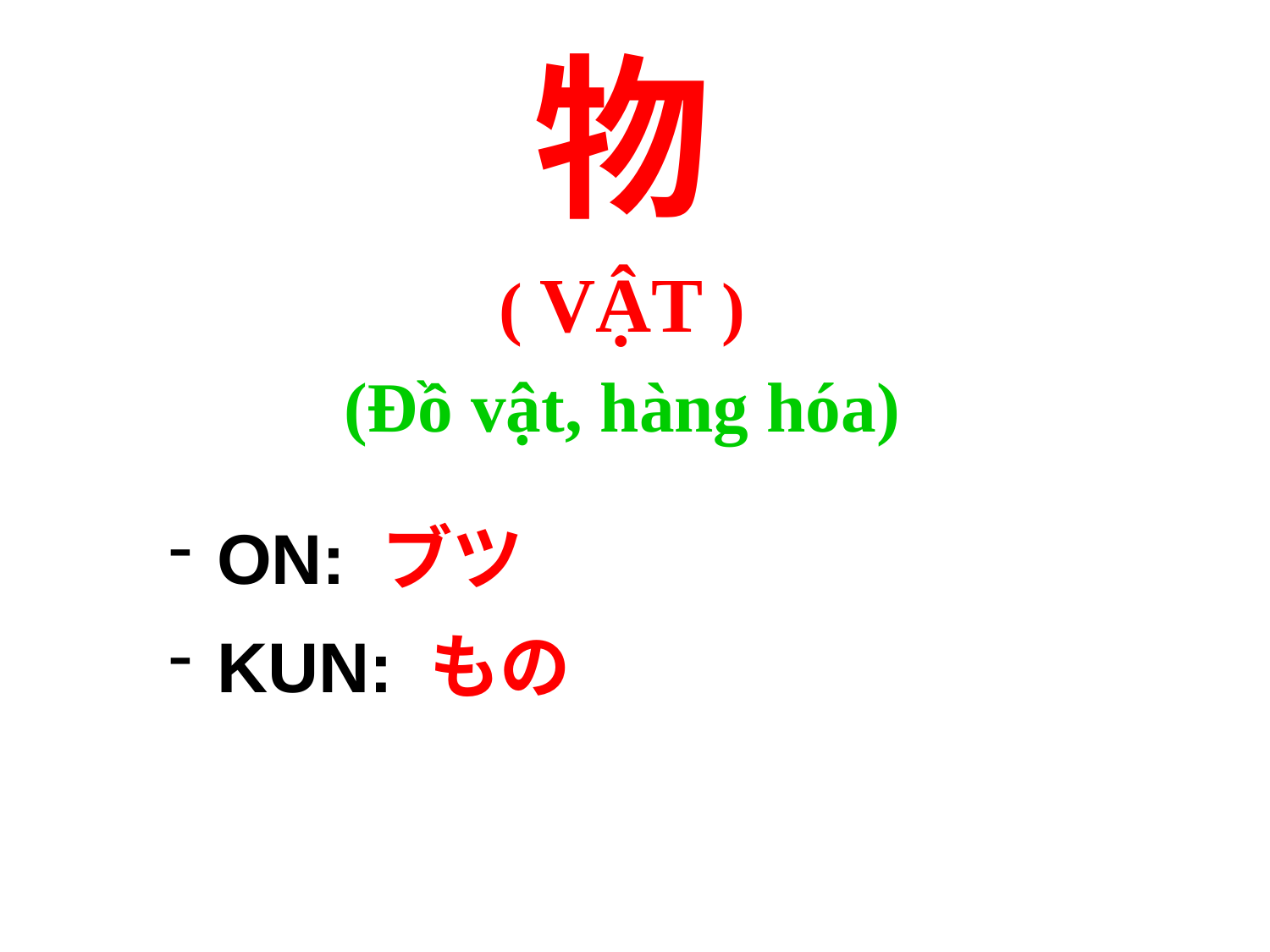

物
( VẬT )
(Đồ vật, hàng hóa)
ON: ブツ
KUN: もの